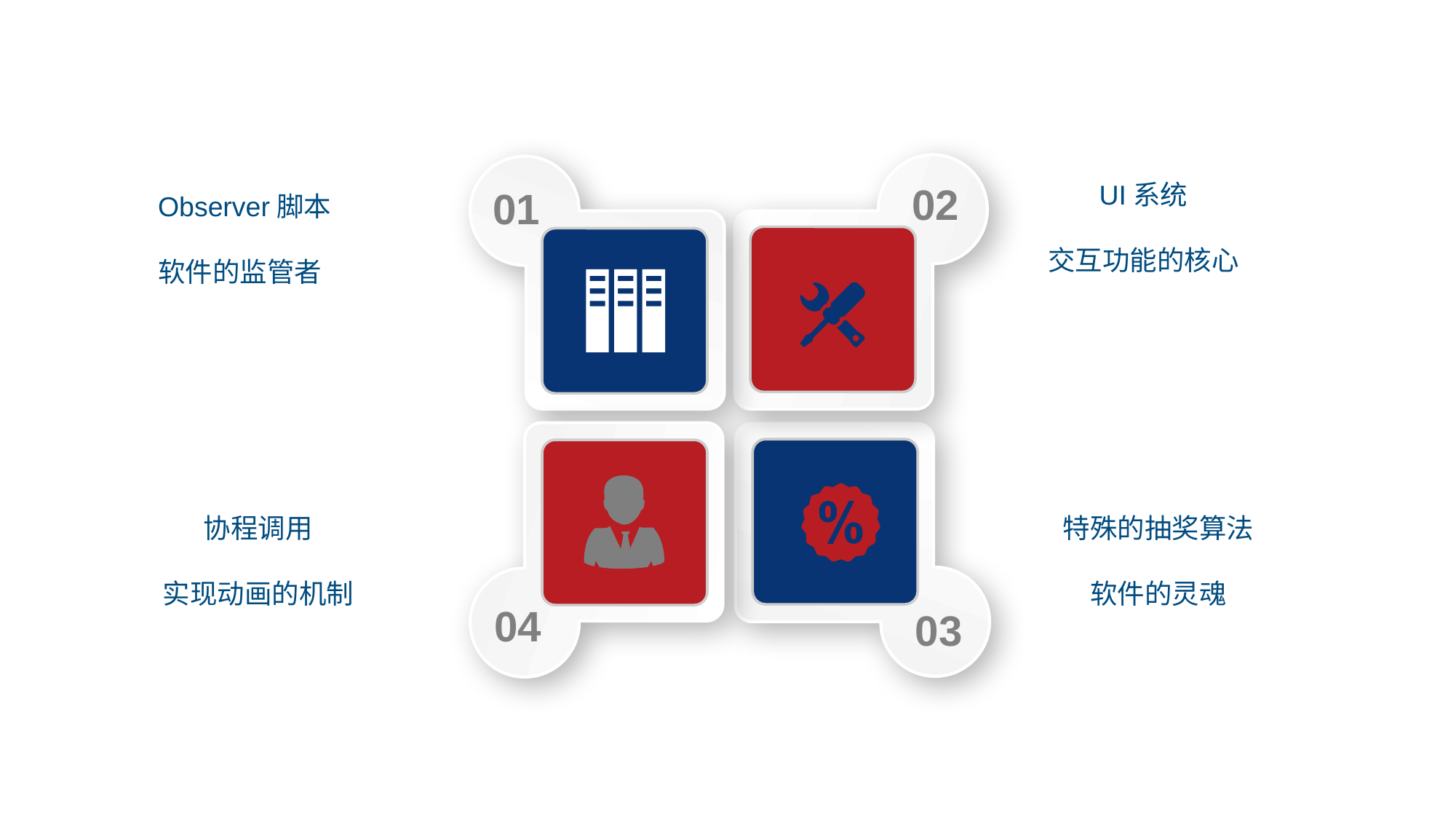

UI系统

交互功能的核心

02

01

Observer脚本

软件的监管者

04

03

协程调用

实现动画的机制

 特殊的抽奖算法

 软件的灵魂